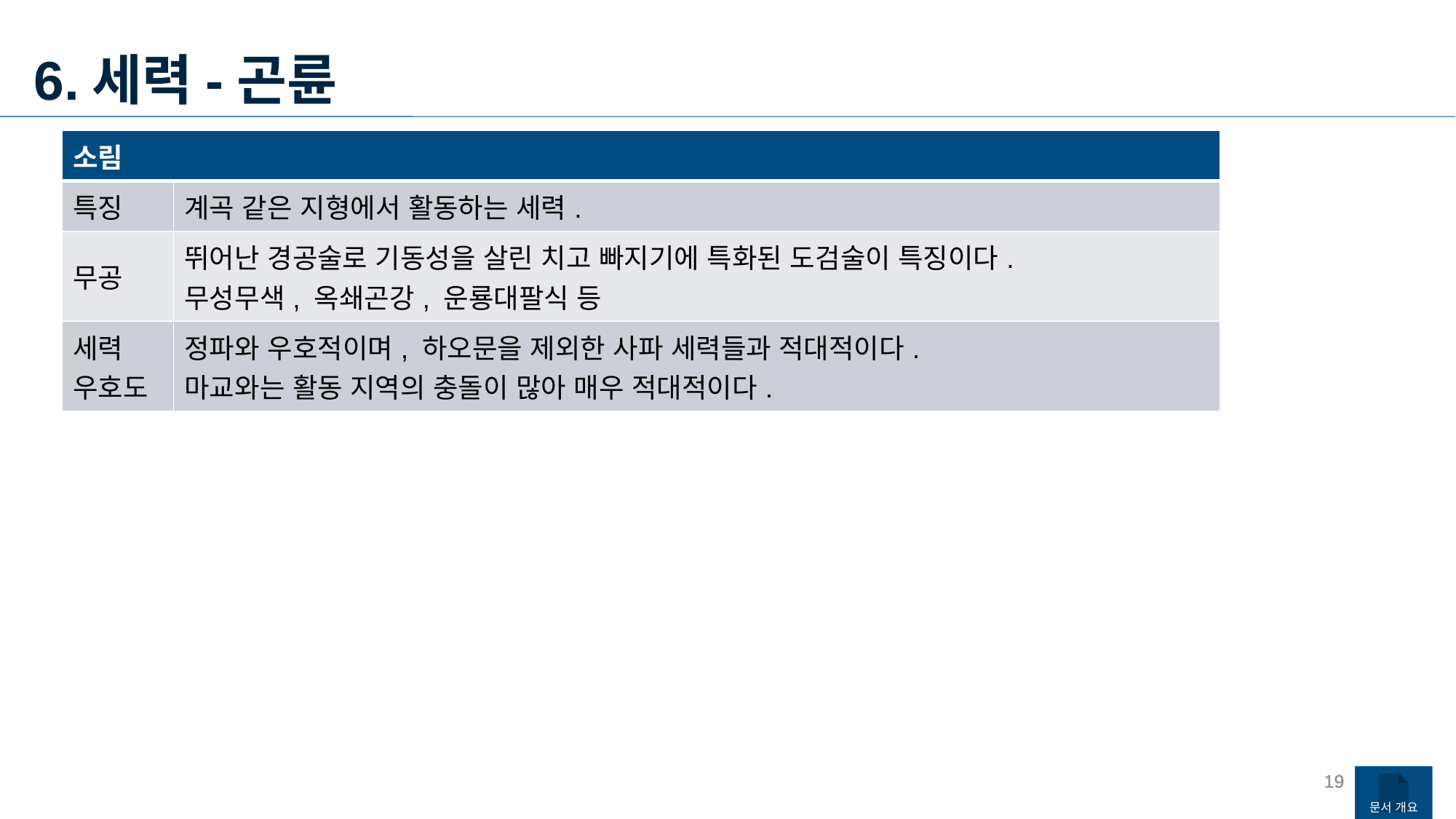

6.세력-곤륜
| 소림 |  |
| --- | --- |
| 특징 | 계곡 같은 지형에서 활동하는 세력. |
| 무공 | 뛰어난 경공술로 기동성을 살린 치고 빠지기에 특화된 도검술이 특징이다. 무성무색, 옥쇄곤강, 운룡대팔식 등 |
| 세력 우호도 | 정파와 우호적이며, 하오문을 제외한 사파 세력들과 적대적이다. 마교와는 활동 지역의 충돌이 많아 매우 적대적이다. |
19
19

문서 개요

문서 개요